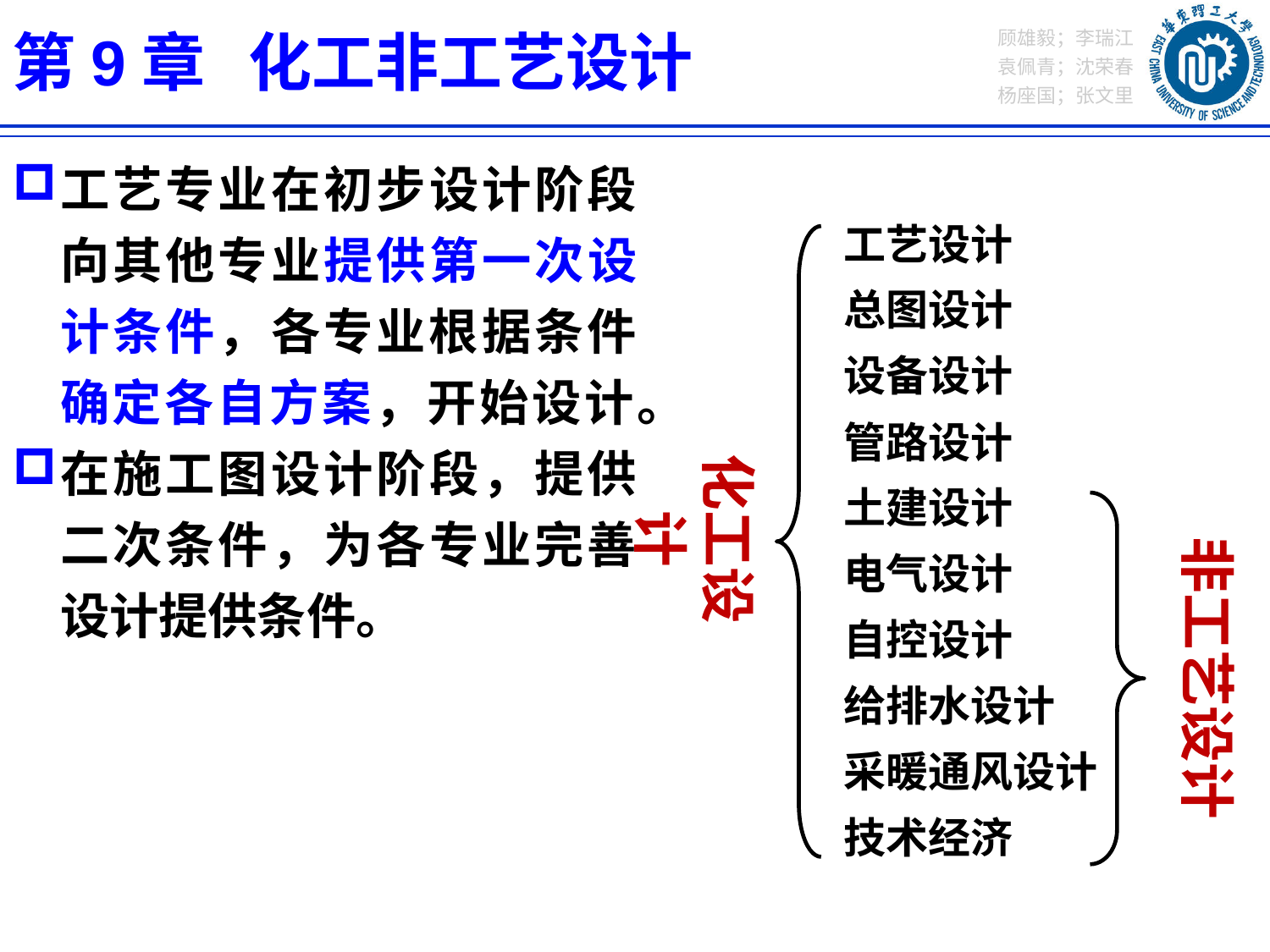

第9章   化工非工艺设计
工艺专业在初步设计阶段向其他专业提供第一次设计条件，各专业根据条件确定各自方案，开始设计。
在施工图设计阶段，提供二次条件，为各专业完善设计提供条件。

工艺设计
总图设计
设备设计
管路设计
土建设计
电气设计
自控设计
给排水设计
采暖通风设计
技术经济

化工设计

非工艺设计